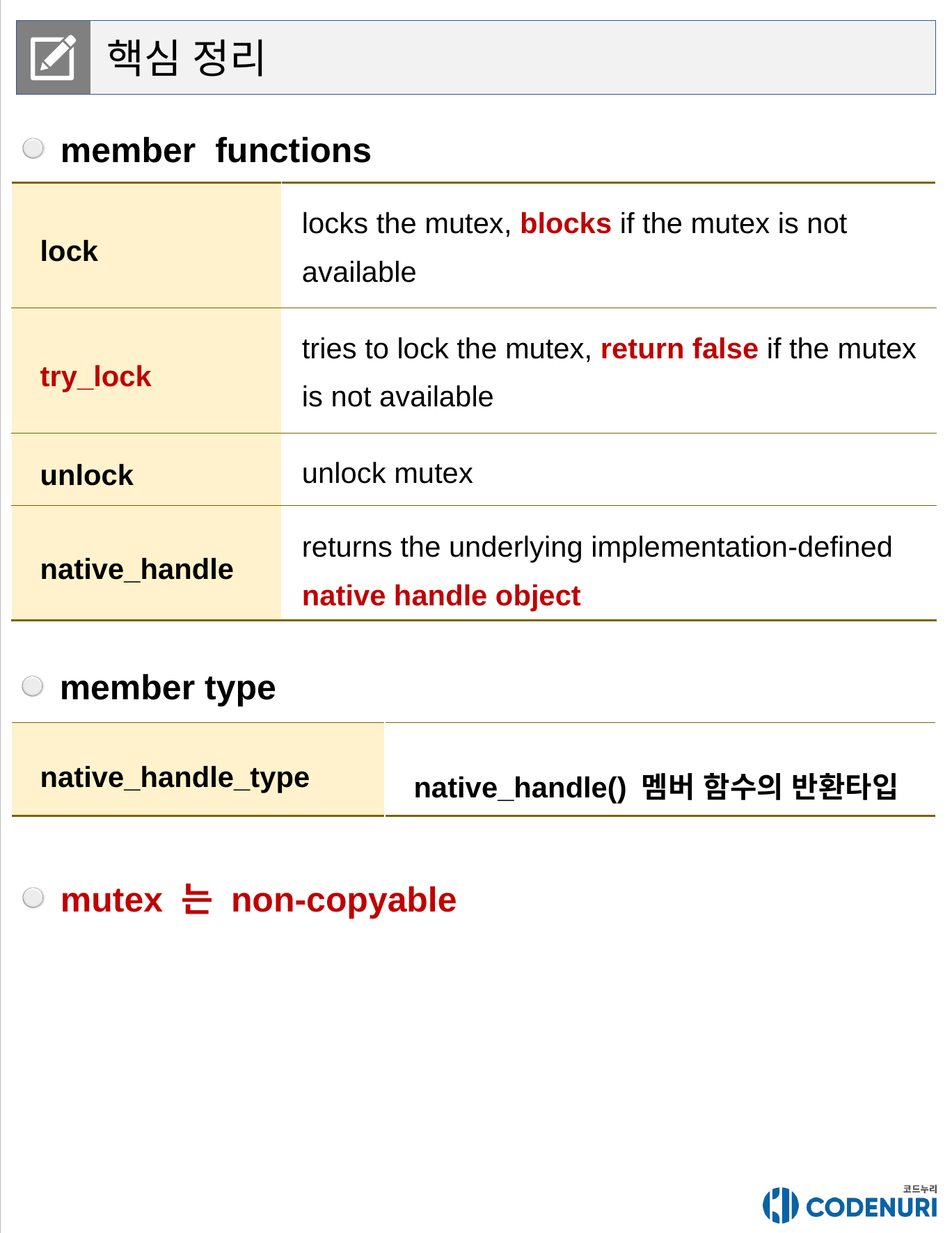

핵심 정리

member  functions
| lock | locks the mutex, blocks if the mutex is not available |
| --- | --- |
| try\_lock | tries to lock the mutex, return false if the mutex is not available |
| unlock | unlock mutex |
| native\_handle | returns the underlying implementation-defined native handle object |
member type
| native\_handle\_type | native\_handle() 멤버 함수의 반환타입 |
| --- | --- |
mutex 는 non-copyable